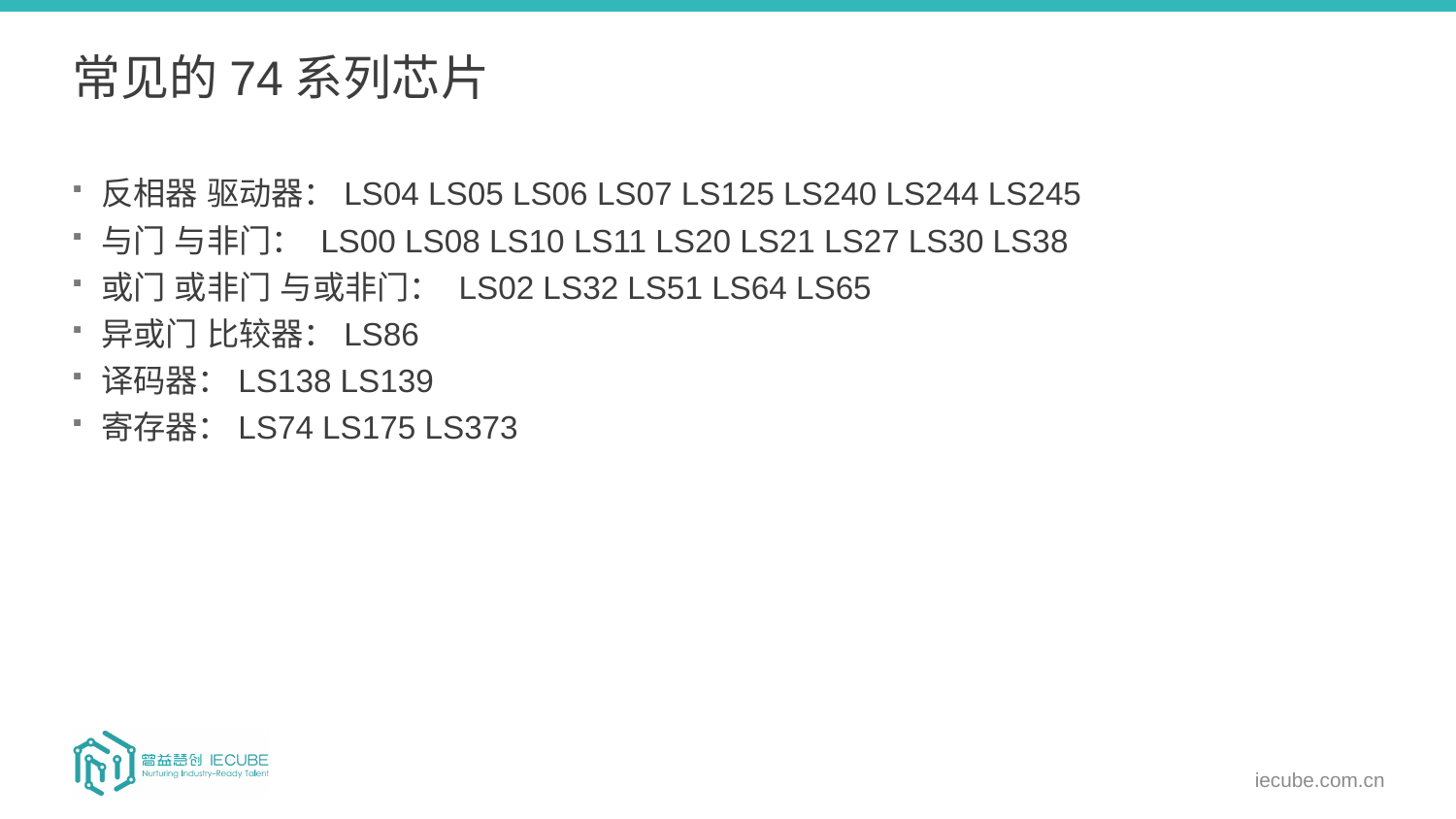

# 常见的74系列芯片
反相器 驱动器：LS04 LS05 LS06 LS07 LS125 LS240 LS244 LS245
与门 与非门： LS00 LS08 LS10 LS11 LS20 LS21 LS27 LS30 LS38
或门 或非门 与或非门： LS02 LS32 LS51 LS64 LS65
异或门 比较器：LS86
译码器：LS138 LS139
寄存器：LS74 LS175 LS373